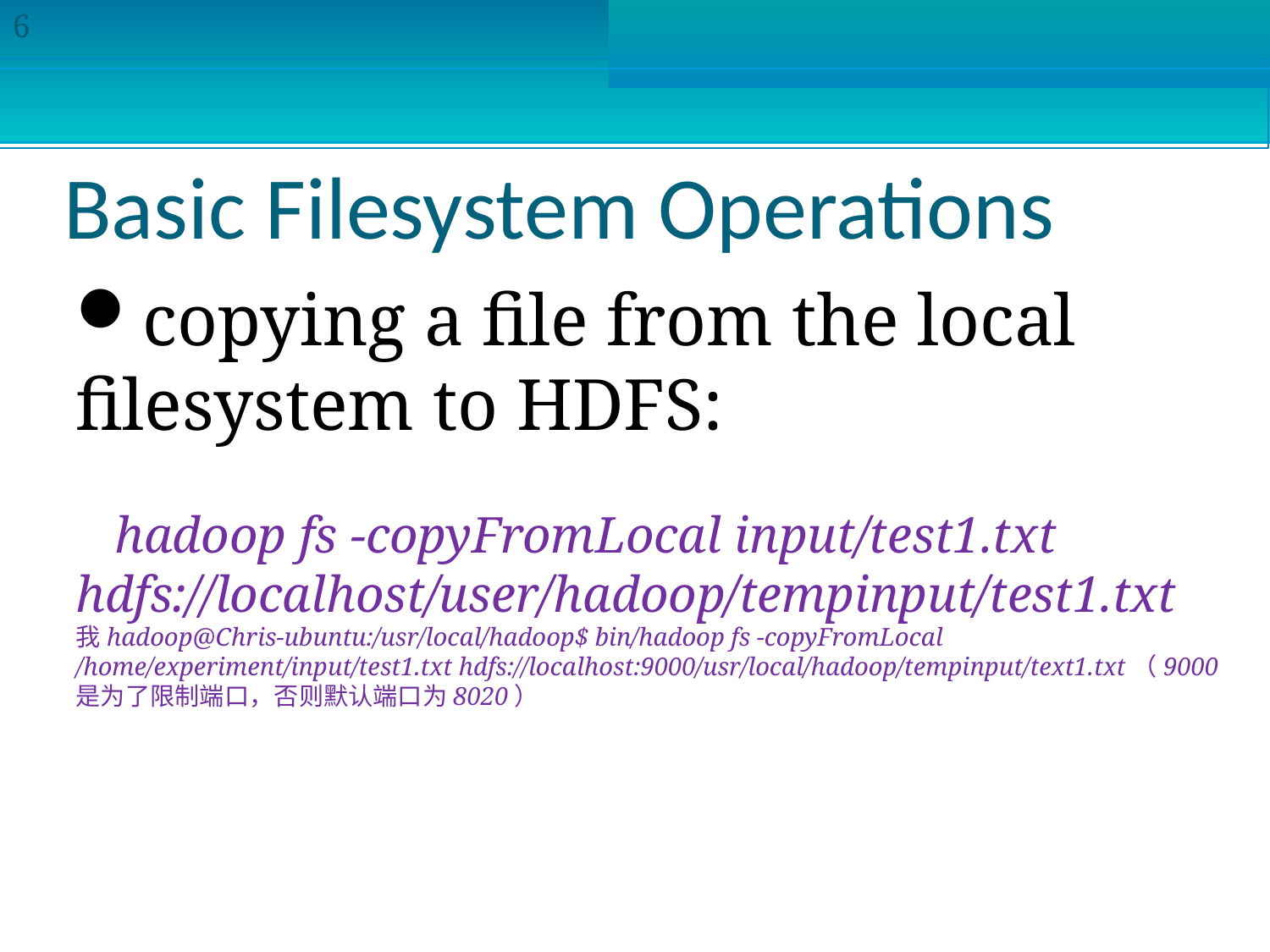

6
Basic Filesystem Operations
copying a file from the local filesystem to HDFS:

   hadoop fs -copyFromLocal input/test1.txt hdfs://localhost/user/hadoop/tempinput/test1.txt
我hadoop@Chris-ubuntu:/usr/local/hadoop$ bin/hadoop fs -copyFromLocal /home/experiment/input/test1.txt hdfs://localhost:9000/usr/local/hadoop/tempinput/text1.txt（9000是为了限制端口，否则默认端口为8020）